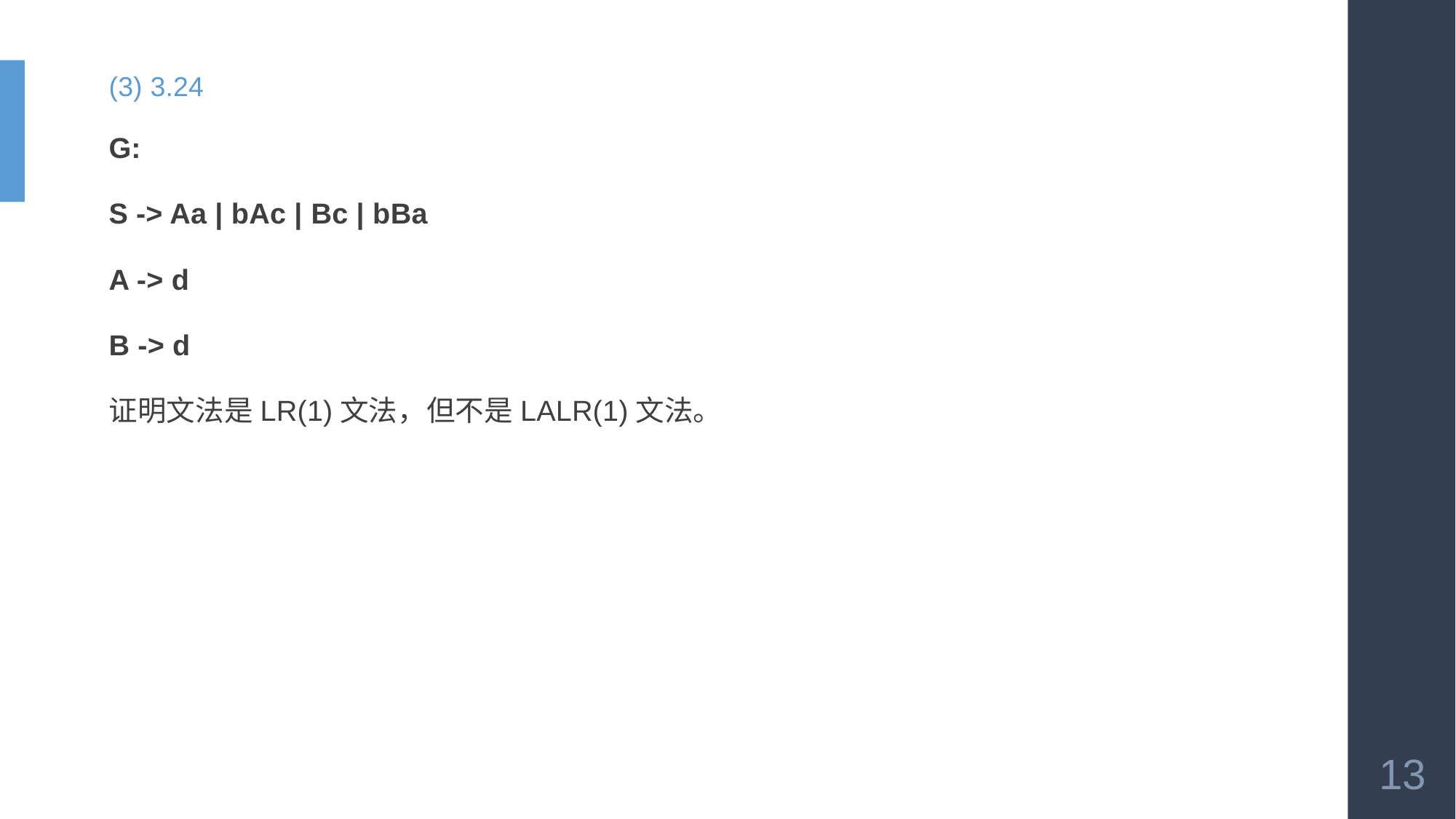

(3) 3.24
G:
S -> Aa | bAc | Bc | bBa
A -> d
B -> d
证明文法是LR(1)文法，但不是LALR(1)文法。

13